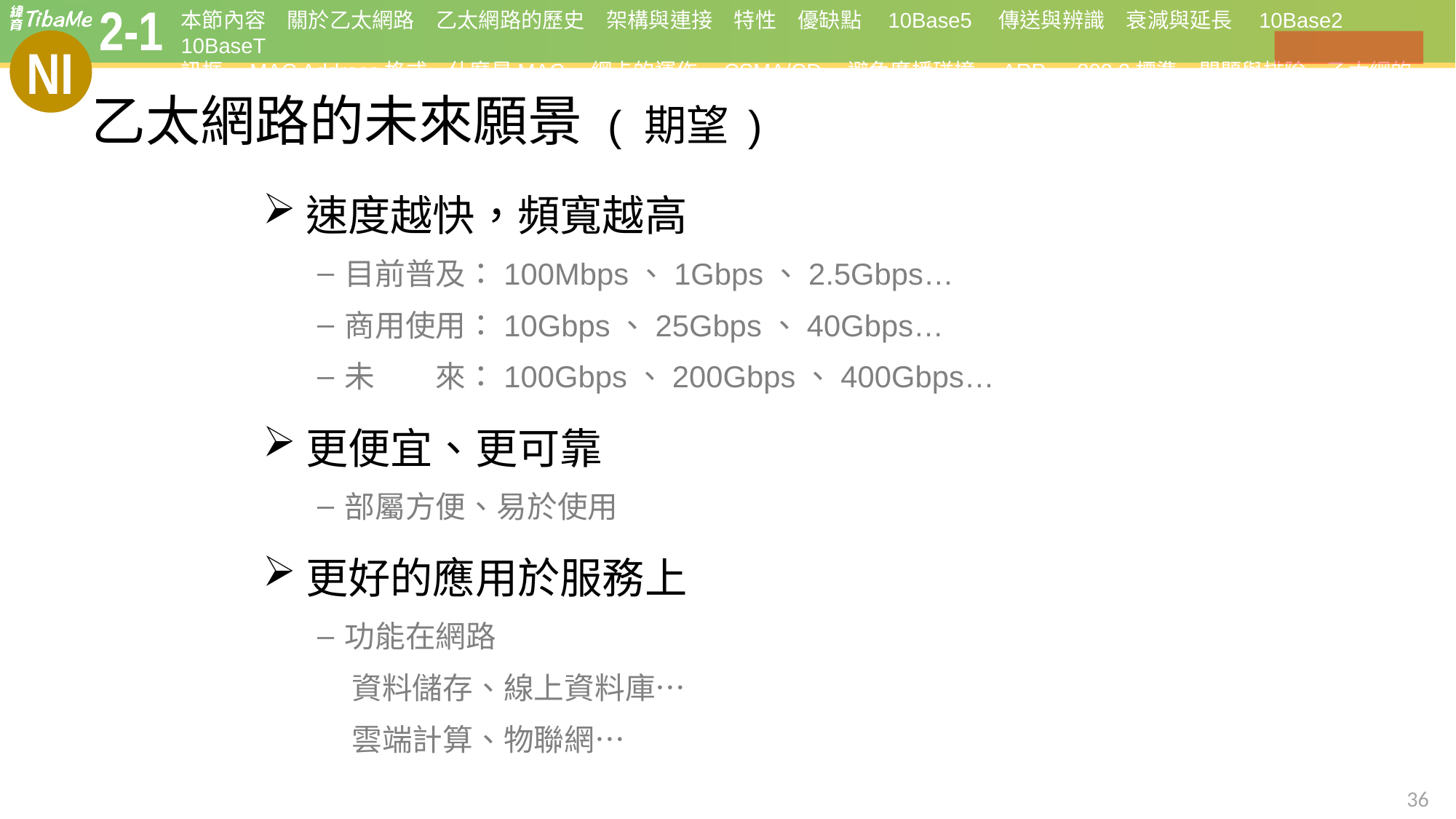

# 乙太網路的未來願景 ( 期望 )
速度越快，頻寬越高
目前普及：100Mbps、1Gbps、2.5Gbps…
商用使用：10Gbps、25Gbps、40Gbps…
未　　來：100Gbps、200Gbps、400Gbps…
更便宜、更可靠
部屬方便、易於使用
更好的應用於服務上
功能在網路
    資料儲存、線上資料庫…
    雲端計算、物聯網…